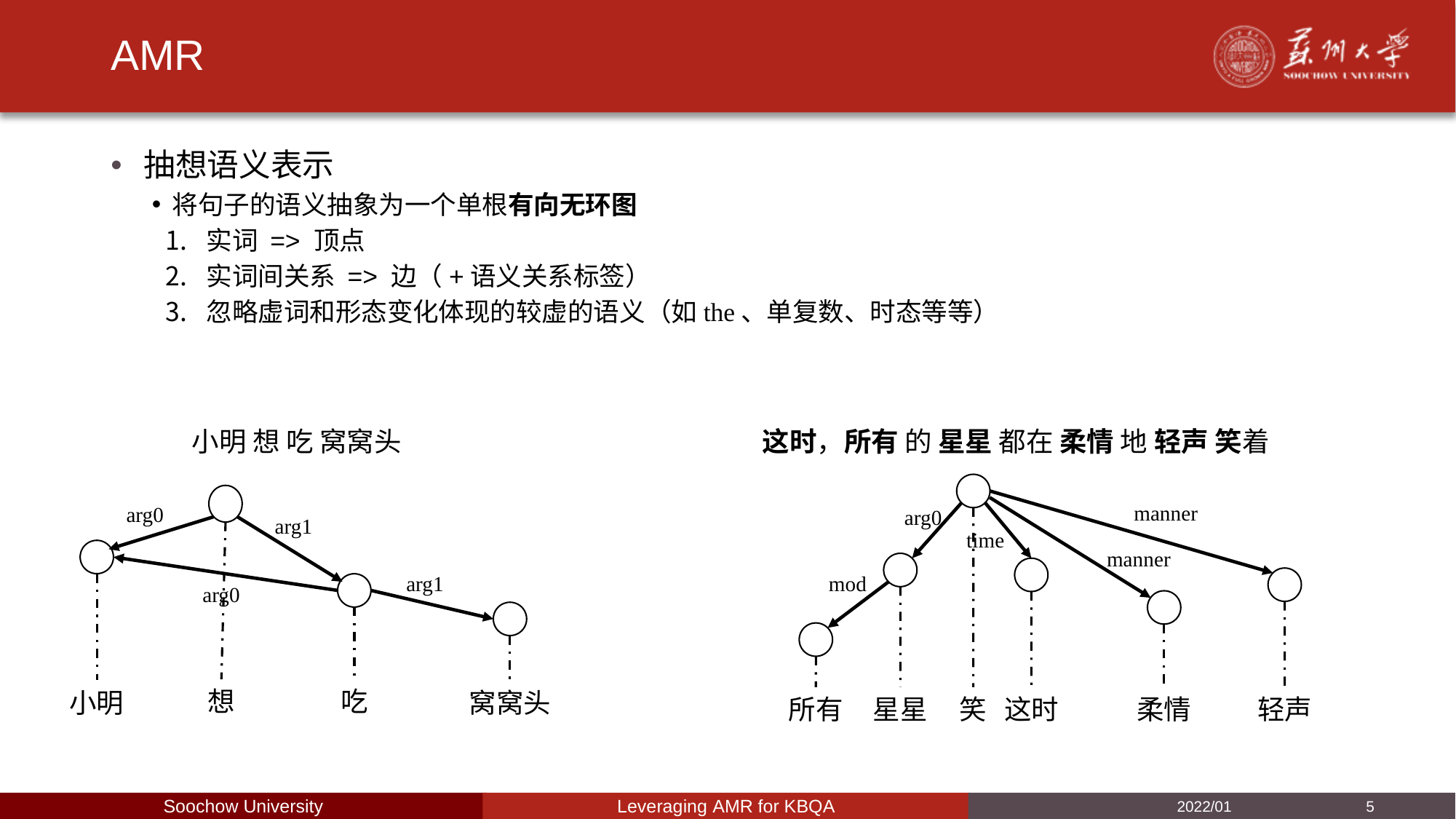

# AMR
抽想语义表示
将句子的语义抽象为一个单根有向无环图
实词 => 顶点
实词间关系 => 边（+语义关系标签）
忽略虚词和形态变化体现的较虚的语义（如the、单复数、时态等等）
小明 想 吃 窝窝头

想
吃
小明
窝窝头
arg0
arg1
arg1
arg0
这时，所有 的 星星 都在 柔情 地 轻声 笑着

manner
arg0
time
manner

mod

所有
星星
笑
这时
柔情
轻声